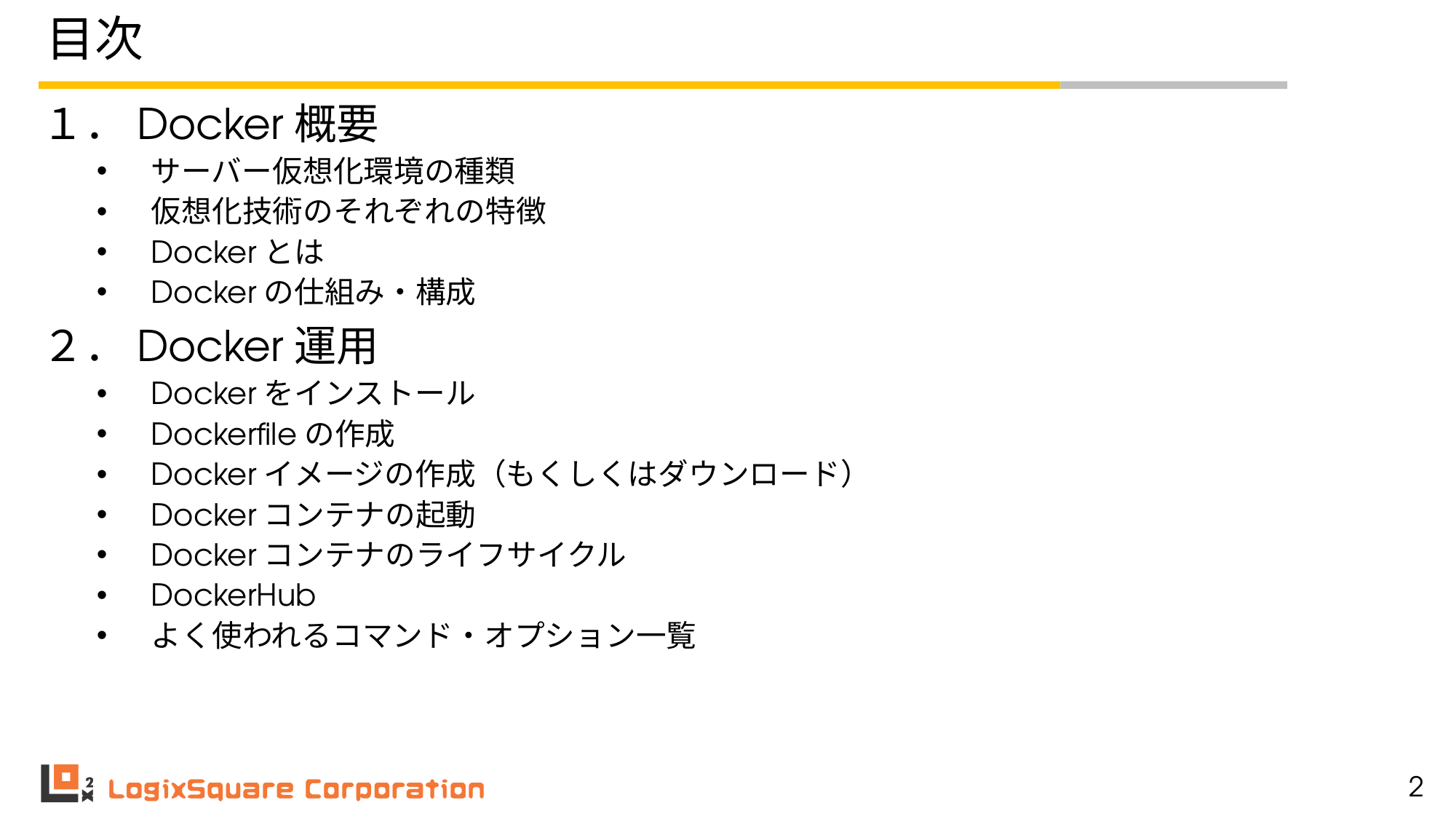

# 目次
１．Docker概要
サーバー仮想化環境の種類
仮想化技術のそれぞれの特徴
Dockerとは
Dockerの仕組み・構成
２．Docker運用
Dockerをインストール
Dockerfileの作成
Dockerイメージの作成（もくしくはダウンロード）
Dockerコンテナの起動
Dockerコンテナのライフサイクル
DockerHub
よく使われるコマンド・オプション一覧

2